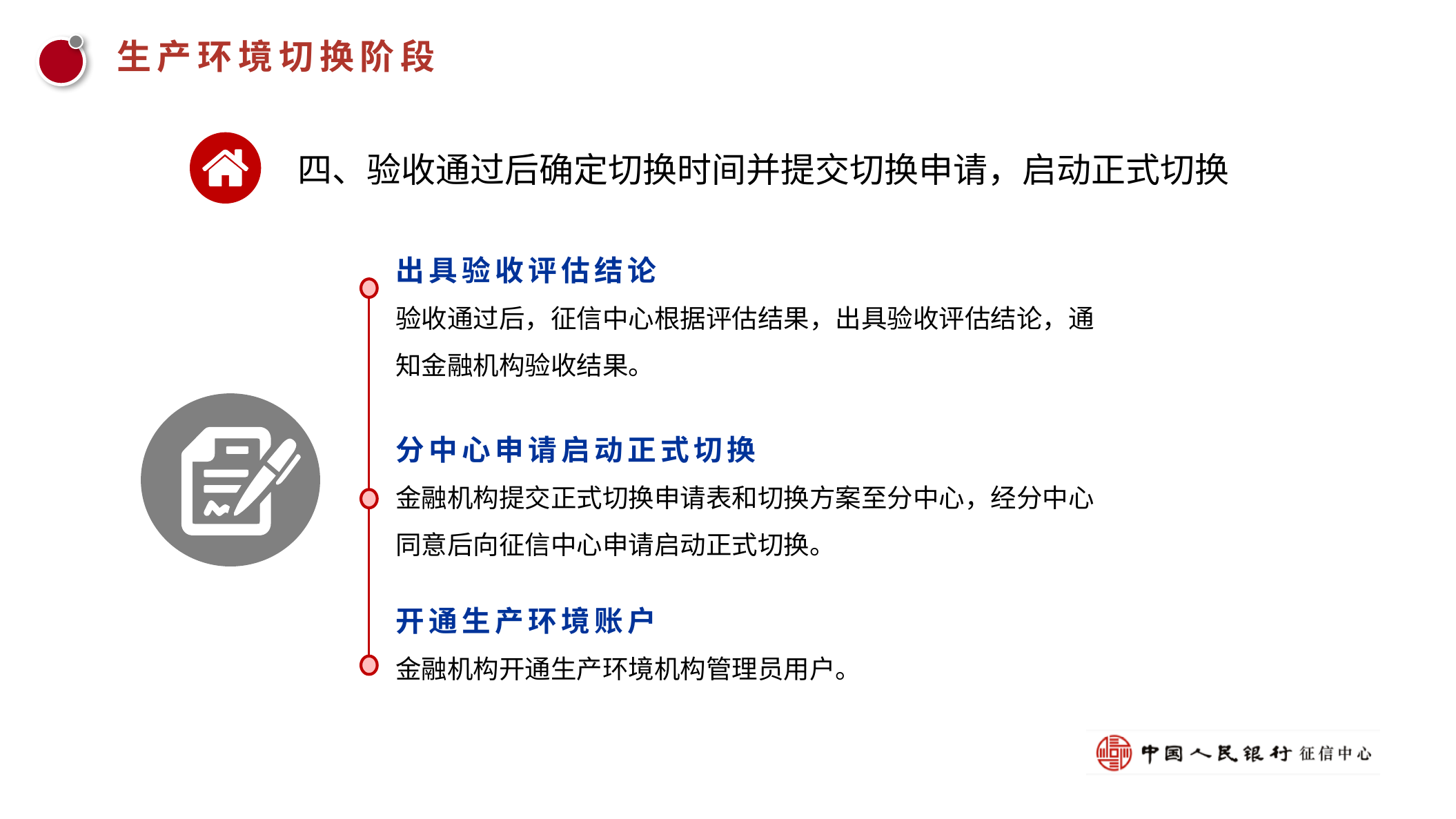

生产环境切换阶段

四、验收通过后确定切换时间并提交切换申请，启动正式切换

出具验收评估结论
验收通过后，征信中心根据评估结果，出具验收评估结论，通知金融机构验收结果。

分中心申请启动正式切换
金融机构提交正式切换申请表和切换方案至分中心，经分中心同意后向征信中心申请启动正式切换。
开通生产环境账户
金融机构开通生产环境机构管理员用户。